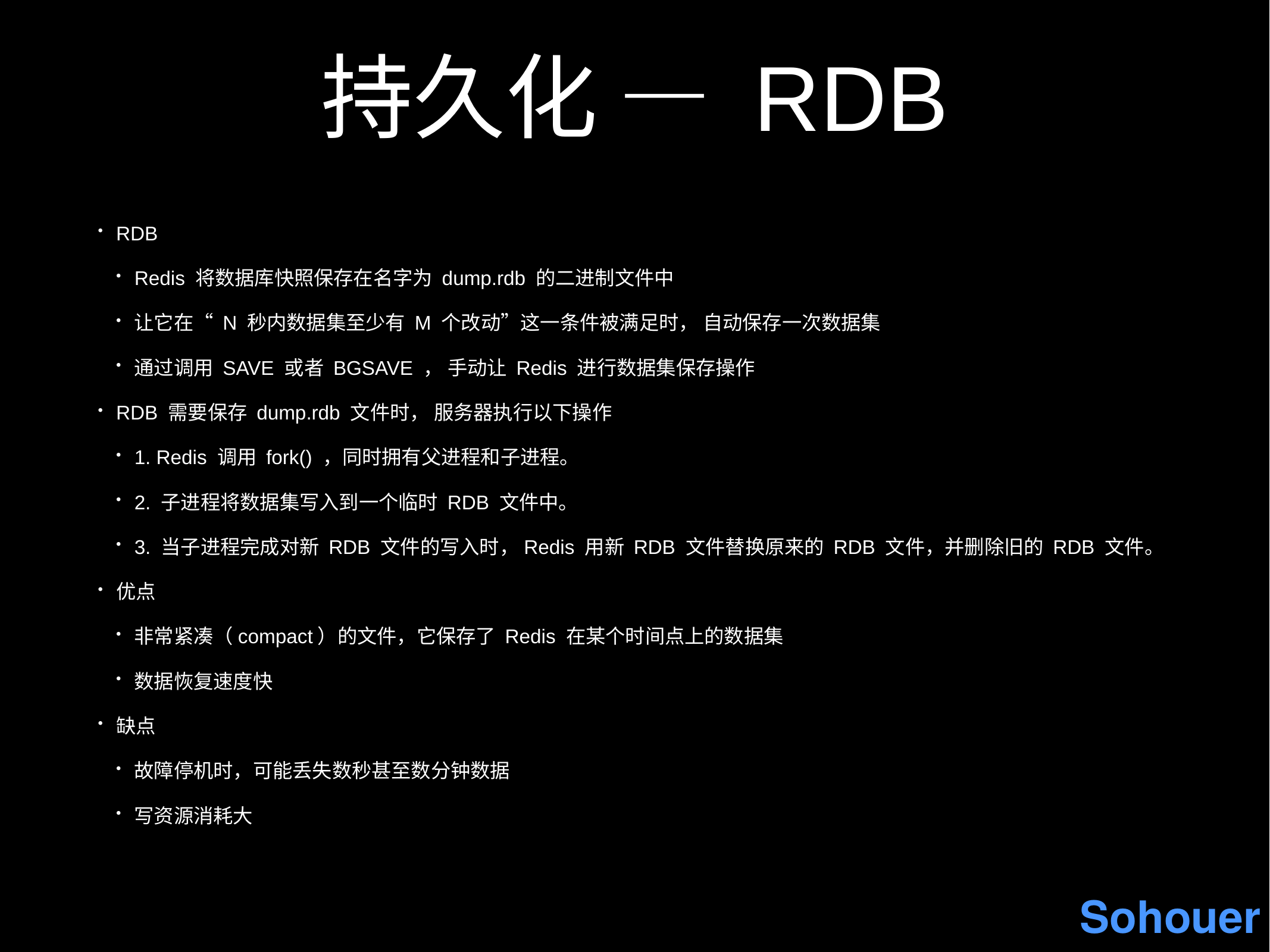

# 持久化 — RDB
RDB
Redis 将数据库快照保存在名字为 dump.rdb 的二进制文件中
让它在“ N 秒内数据集至少有 M 个改动”这一条件被满足时， 自动保存一次数据集
通过调用 SAVE 或者 BGSAVE ， 手动让 Redis 进行数据集保存操作
RDB 需要保存 dump.rdb 文件时， 服务器执行以下操作
1. Redis 调用 fork() ，同时拥有父进程和子进程。
2. 子进程将数据集写入到一个临时 RDB 文件中。
3. 当子进程完成对新 RDB 文件的写入时，Redis 用新 RDB 文件替换原来的 RDB 文件，并删除旧的 RDB 文件。
优点
非常紧凑（compact）的文件，它保存了 Redis 在某个时间点上的数据集
数据恢复速度快
缺点
故障停机时，可能丢失数秒甚至数分钟数据
写资源消耗大